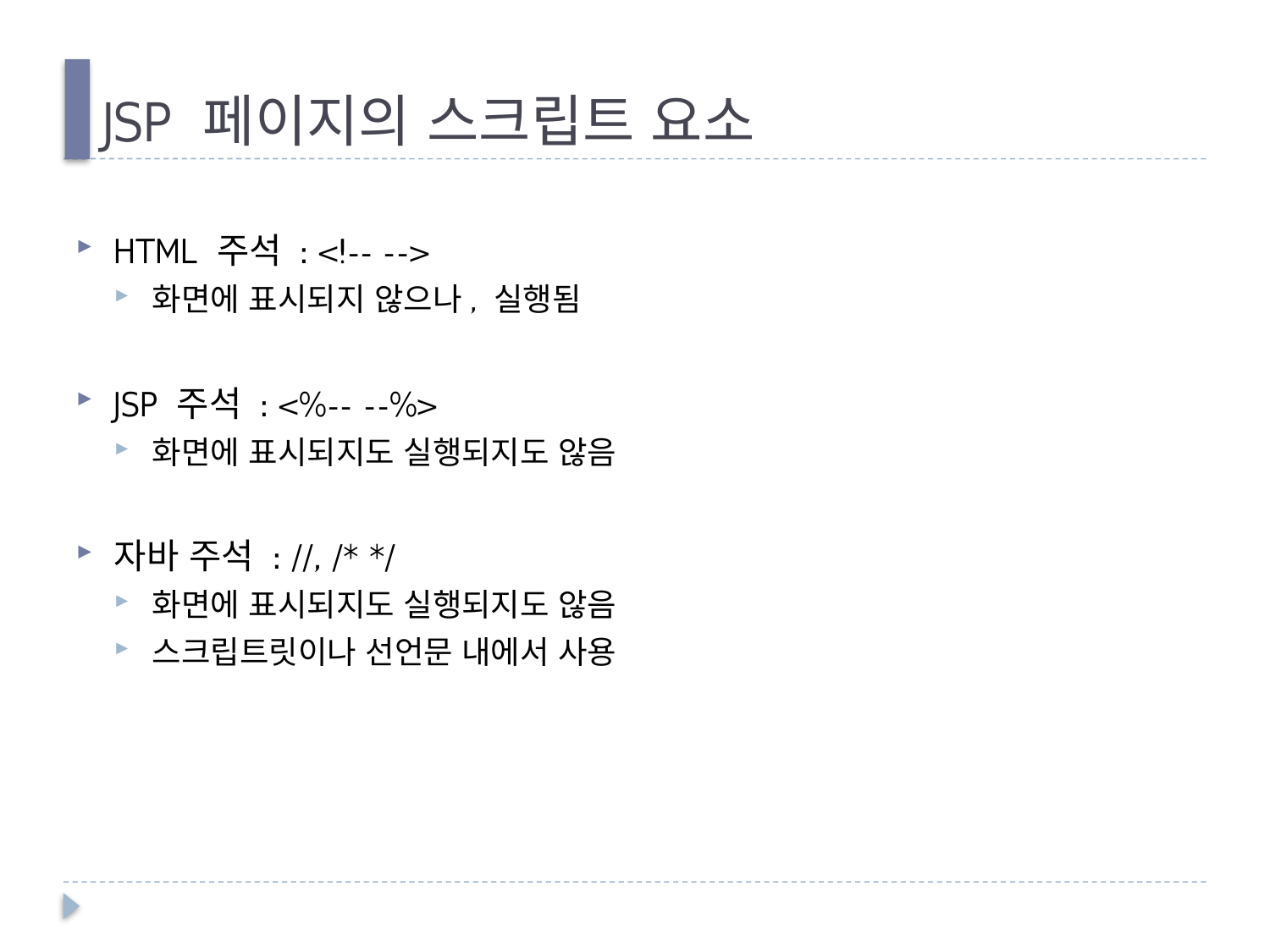

# JSP 페이지의 스크립트 요소

HTML 주석 : <!-- -->
화면에 표시되지 않으나, 실행됨

JSP 주석 : <%-- --%>
화면에 표시되지도 실행되지도 않음

자바 주석 : //, /* */
화면에 표시되지도 실행되지도 않음
스크립트릿이나 선언문 내에서 사용